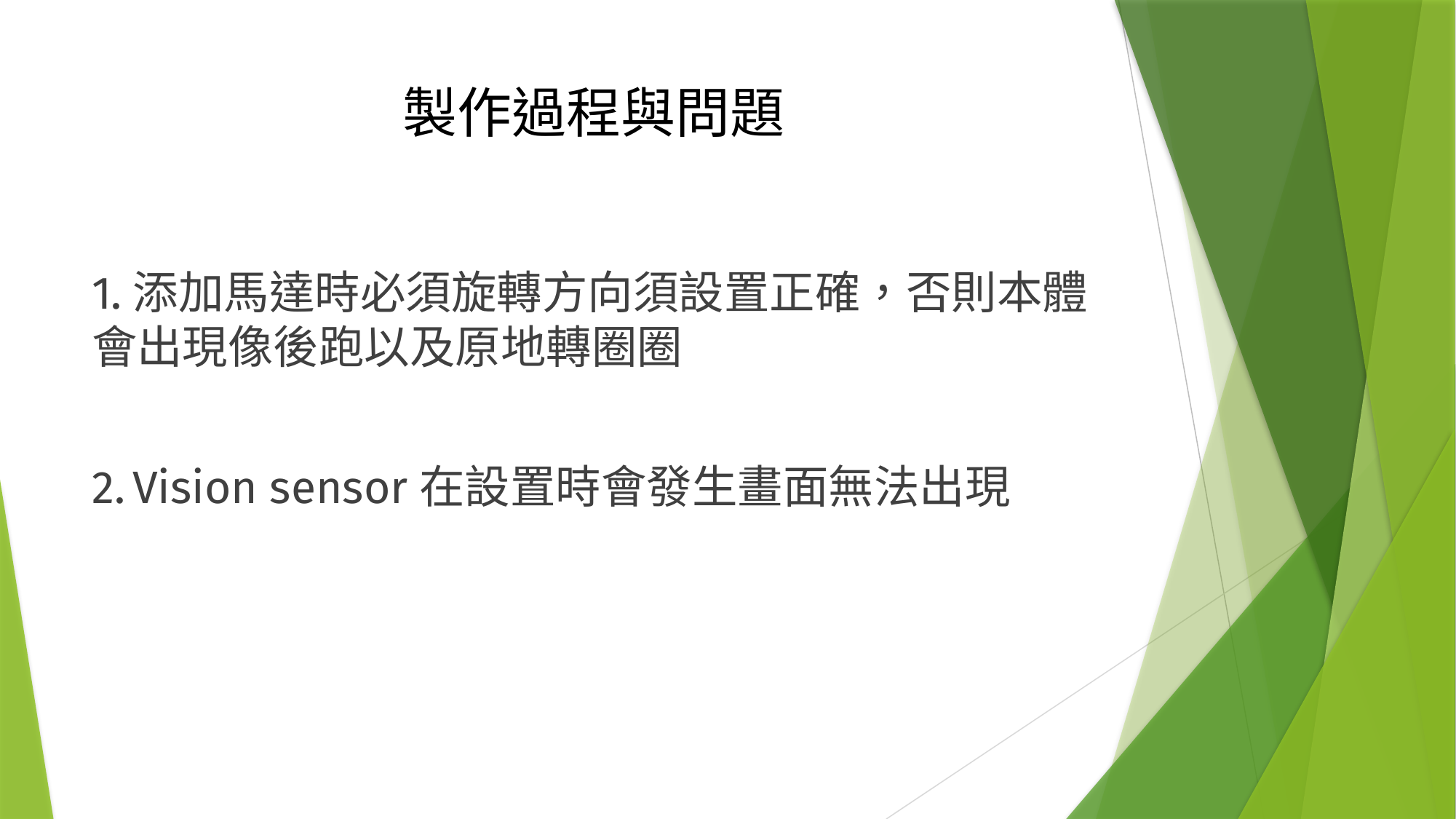

# 製作過程與問題
1.添加馬達時必須旋轉方向須設置正確，否則本體會出現像後跑以及原地轉圈圈

2. Vision sensor在設置時會發生畫面無法出現